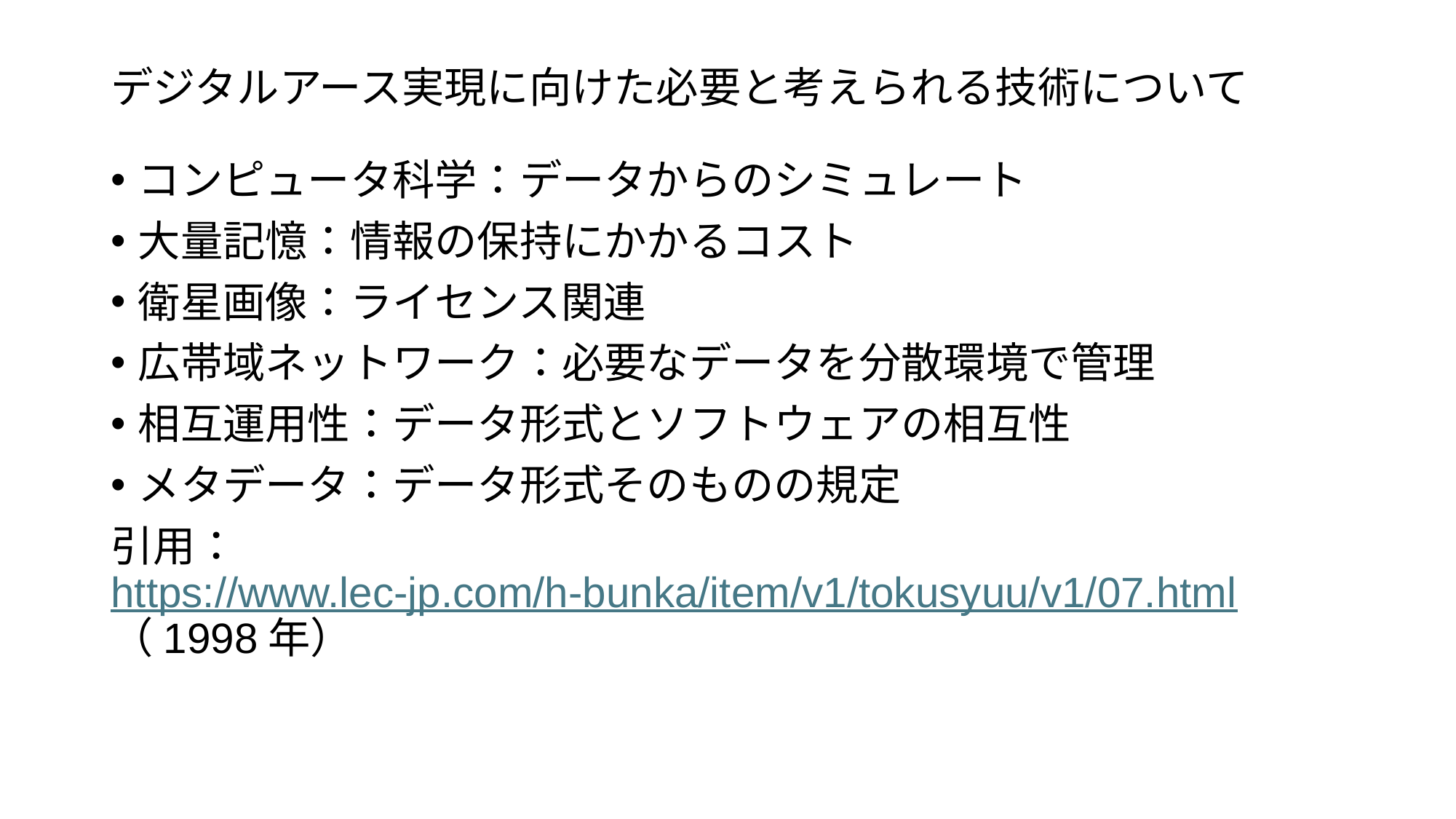

# デジタルアース実現に向けた必要と考えられる技術について
コンピュータ科学：データからのシミュレート
大量記憶：情報の保持にかかるコスト
衛星画像：ライセンス関連
広帯域ネットワーク：必要なデータを分散環境で管理
相互運用性：データ形式とソフトウェアの相互性
メタデータ：データ形式そのものの規定
引用：https://www.lec-jp.com/h-bunka/item/v1/tokusyuu/v1/07.html（1998年）